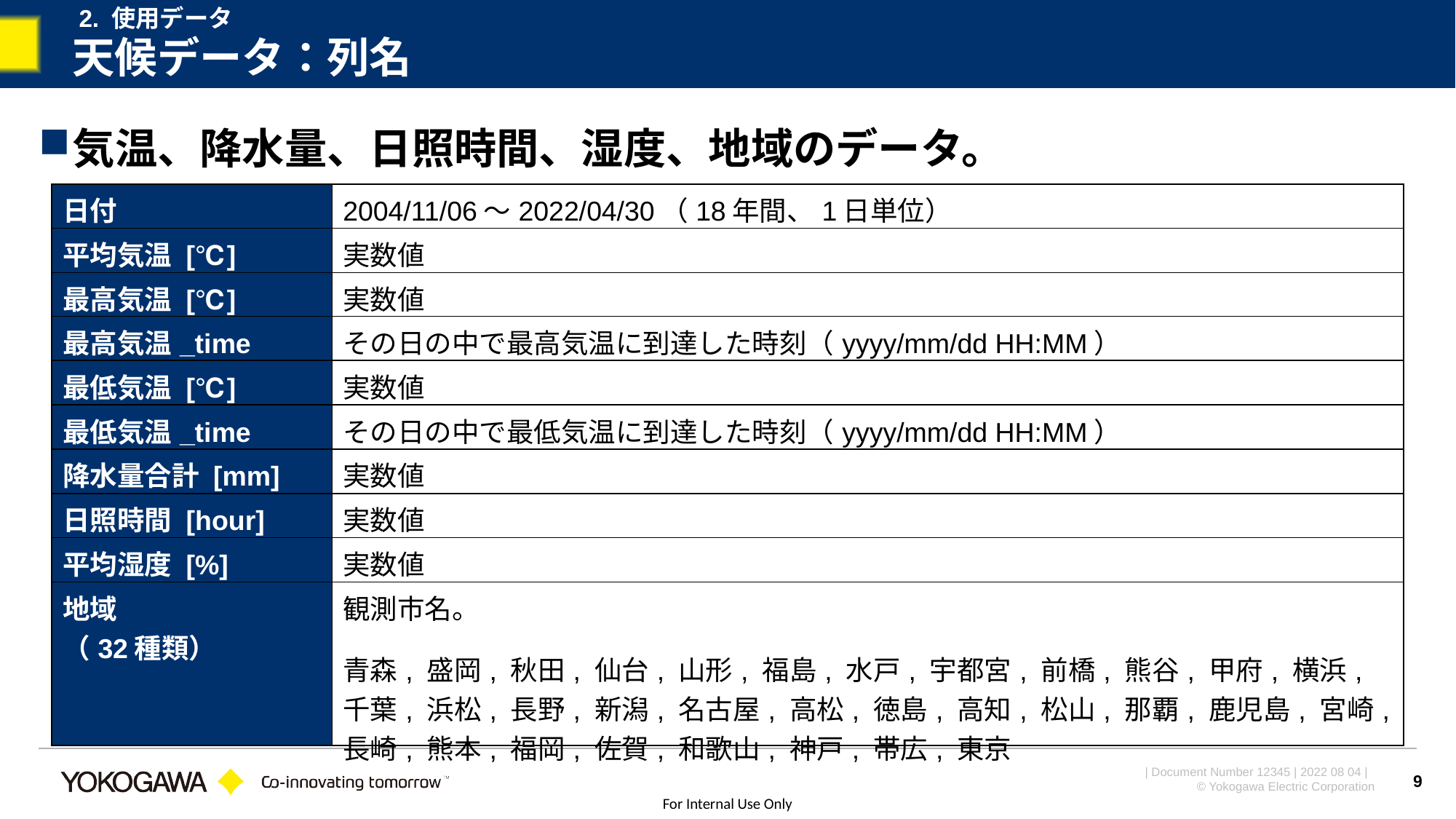

2. 使用データ
# 天候データ：列名
気温、降水量、日照時間、湿度、地域のデータ。

| 日付 | 2004/11/06～2022/04/30（18年間、1日単位） |
| --- | --- |
| 平均気温 [℃] | 実数値 |
| 最高気温 [℃] | 実数値 |
| 最高気温\_time | その日の中で最高気温に到達した時刻（yyyy/mm/dd HH:MM） |
| 最低気温 [℃] | 実数値 |
| 最低気温\_time | その日の中で最低気温に到達した時刻（yyyy/mm/dd HH:MM） |
| 降水量合計 [mm] | 実数値 |
| 日照時間 [hour] | 実数値 |
| 平均湿度 [%] | 実数値 |
| 地域 （32種類） | 観測市名。 青森, 盛岡, 秋田, 仙台, 山形, 福島, 水戸, 宇都宮, 前橋, 熊谷, 甲府, 横浜, 千葉, 浜松, 長野, 新潟, 名古屋, 高松, 徳島, 高知, 松山, 那覇, 鹿児島, 宮崎, 長崎, 熊本, 福岡, 佐賀, 和歌山, 神戸, 帯広, 東京 |
9